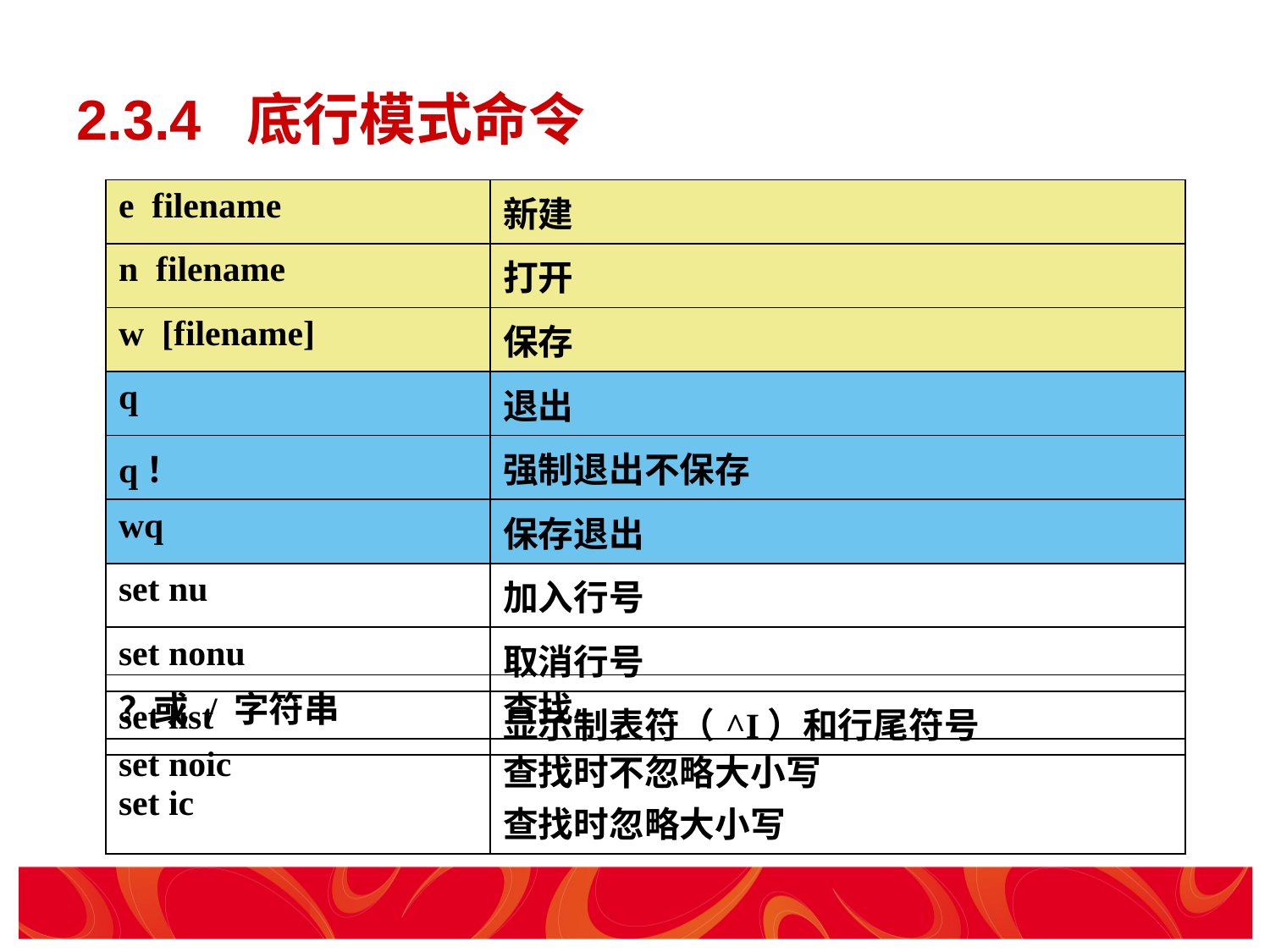

# 2.3.4  底行模式命令
| e filename | 新建 |
| --- | --- |
| n filename | 打开 |
| w [filename] | 保存 |
| q | 退出 |
| q！ | 强制退出不保存 |
| wq | 保存退出 |
| set nu | 加入行号 |
| set nonu | 取消行号 |
| set list | 显示制表符（^I）和行尾符号 |
| ？或 / 字符串 | 查找 |
| --- | --- |
| set noic set ic | 查找时不忽略大小写 查找时忽略大小写 |